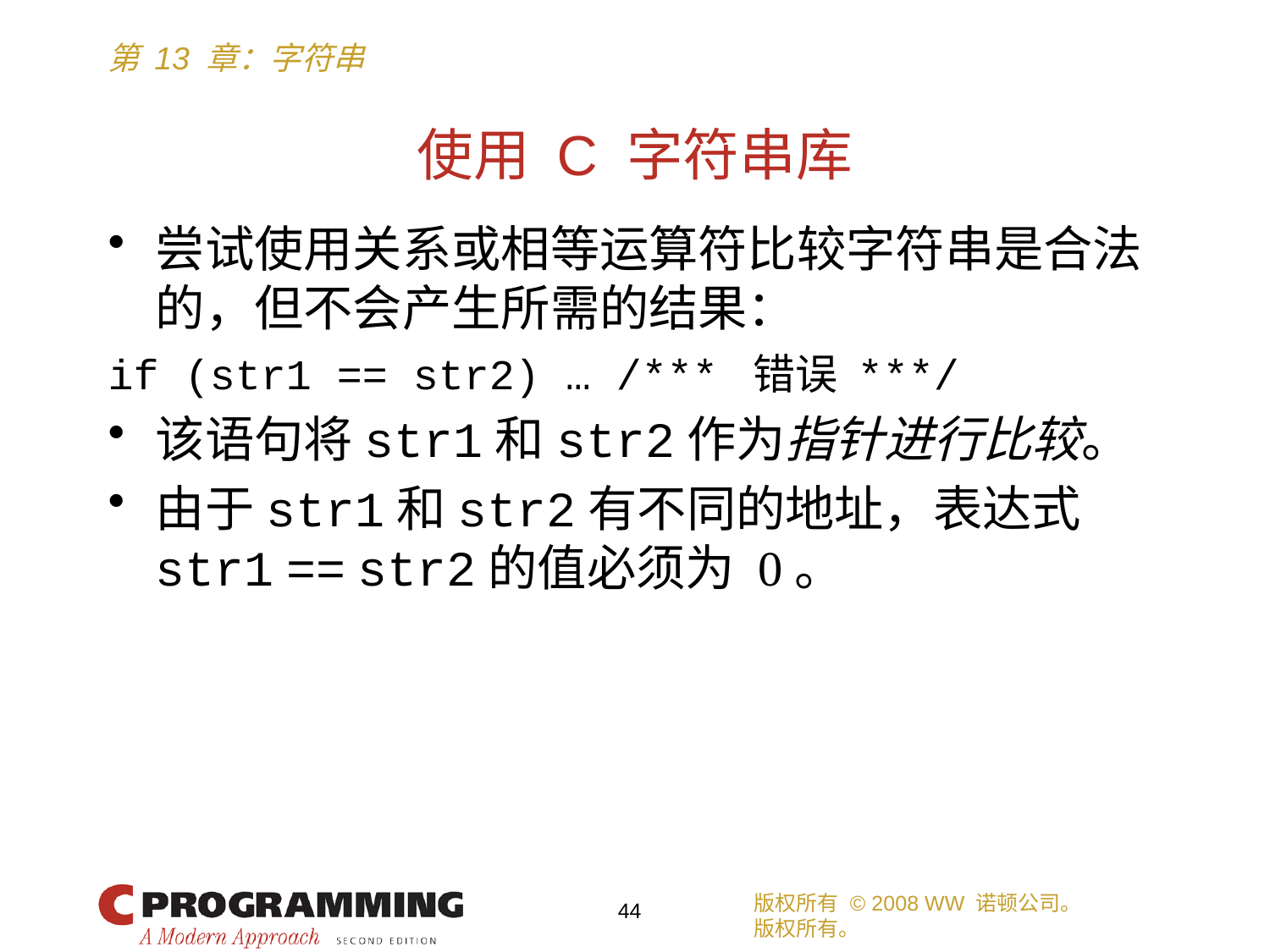

# 使用 C 字符串库
尝试使用关系或相等运算符比较字符串是合法的，但不会产生所需的结果：
if (str1 == str2) … /*** 错误 ***/
该语句将str1和str2作为指针进行比较。
由于str1和str2有不同的地址，表达式str1 == str2的值必须为 0。
版权所有 © 2008 WW 诺顿公司。
版权所有。
44